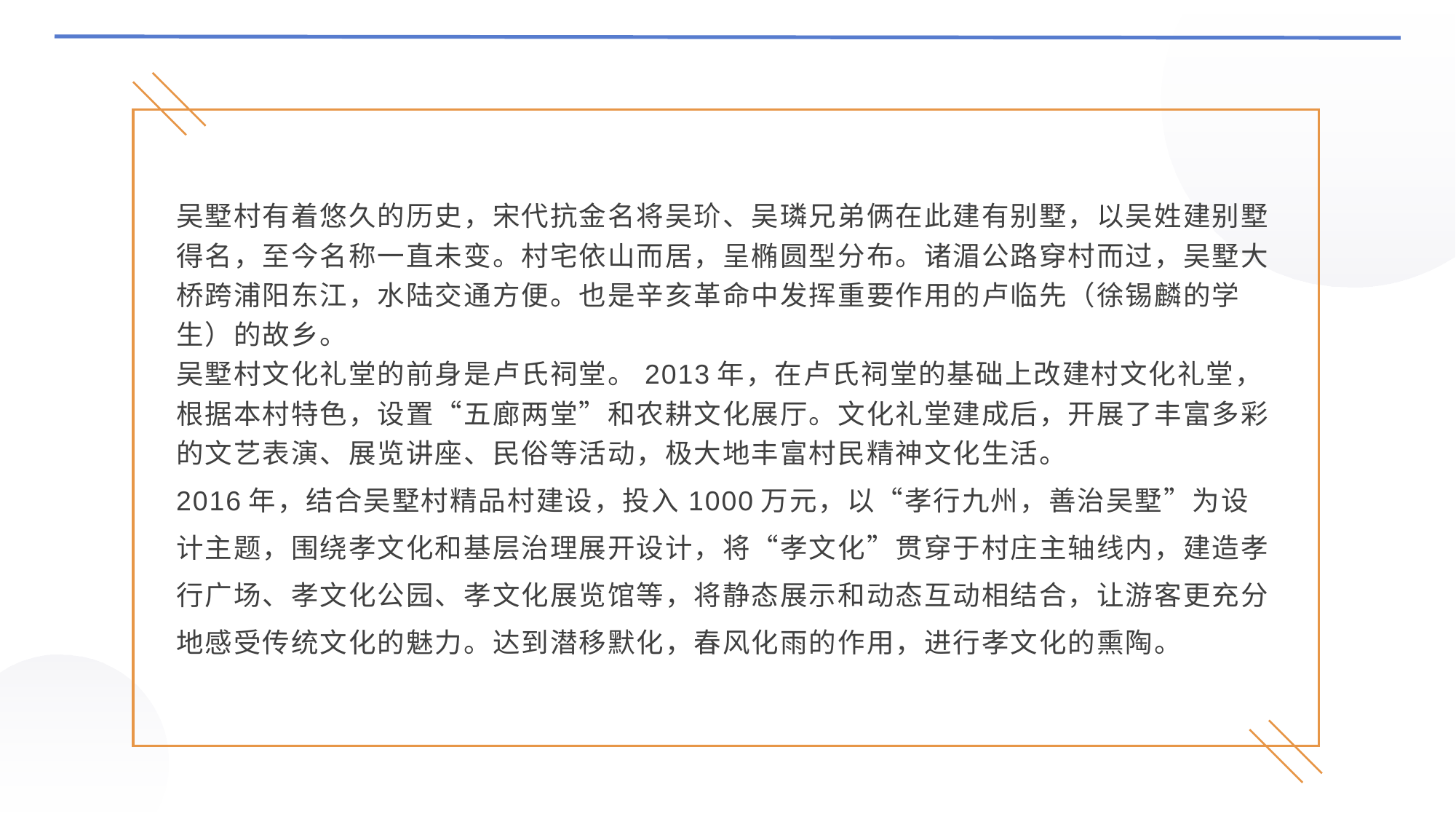

吴墅村有着悠久的历史，宋代抗金名将吴玠、吴璘兄弟俩在此建有别墅，以吴姓建别墅得名，至今名称一直未变。村宅依山而居，呈椭圆型分布。诸湄公路穿村而过，吴墅大桥跨浦阳东江，水陆交通方便。也是辛亥革命中发挥重要作用的卢临先（徐锡麟的学生）的故乡。
吴墅村文化礼堂的前身是卢氏祠堂。2013年，在卢氏祠堂的基础上改建村文化礼堂，根据本村特色，设置“五廊两堂”和农耕文化展厅。文化礼堂建成后，开展了丰富多彩的文艺表演、展览讲座、民俗等活动，极大地丰富村民精神文化生活。
2016年，结合吴墅村精品村建设，投入1000万元，以“孝行九州，善治吴墅”为设计主题，围绕孝文化和基层治理展开设计，将“孝文化”贯穿于村庄主轴线内，建造孝行广场、孝文化公园、孝文化展览馆等，将静态展示和动态互动相结合，让游客更充分地感受传统文化的魅力。达到潜移默化，春风化雨的作用，进行孝文化的熏陶。